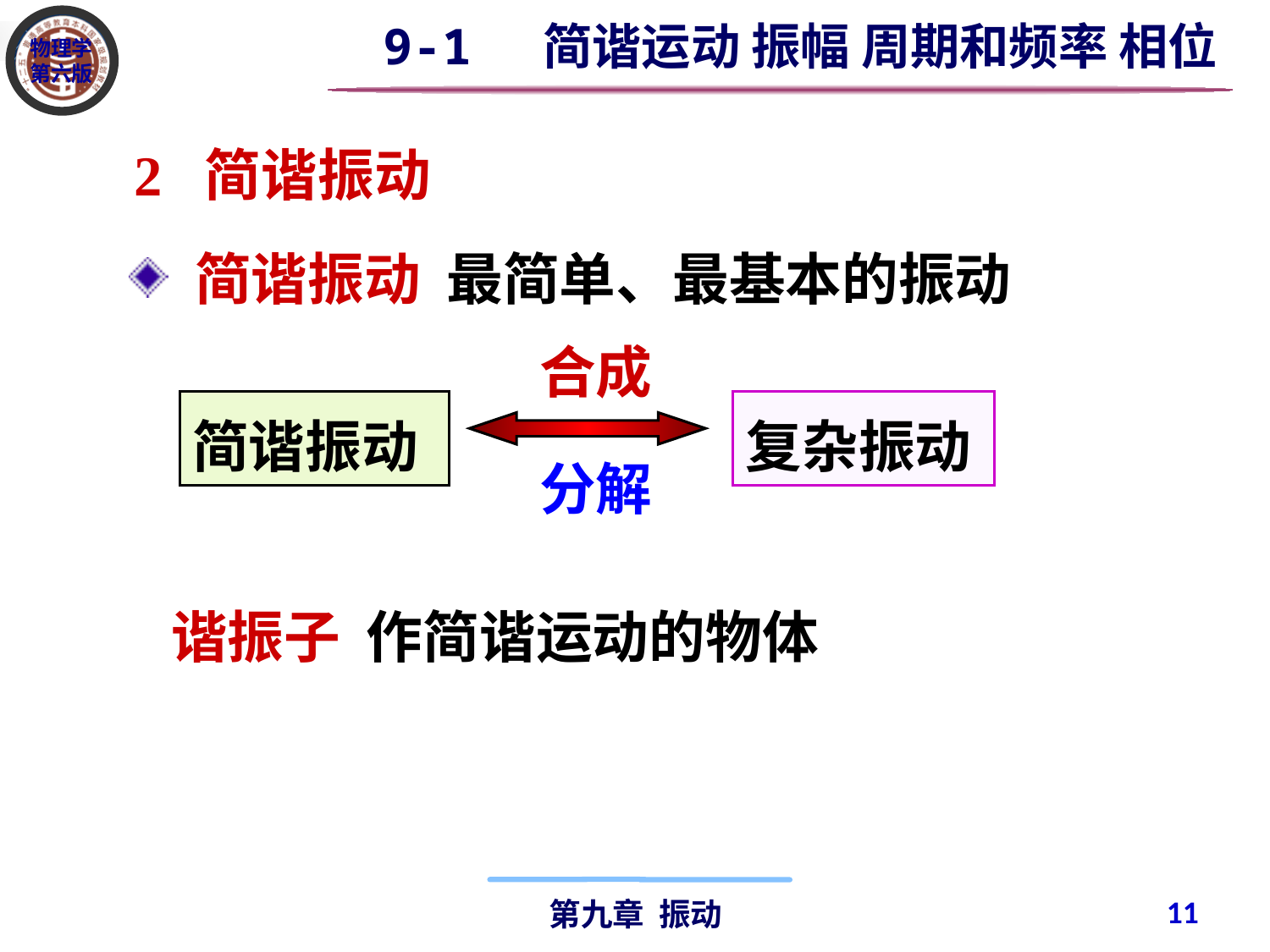

9-1  简谐运动 振幅 周期和频率 相位

2  简谐振动
 简谐振动  最简单、最基本的振动
合成
简谐振动
复杂振动

分解
谐振子  作简谐运动的物体